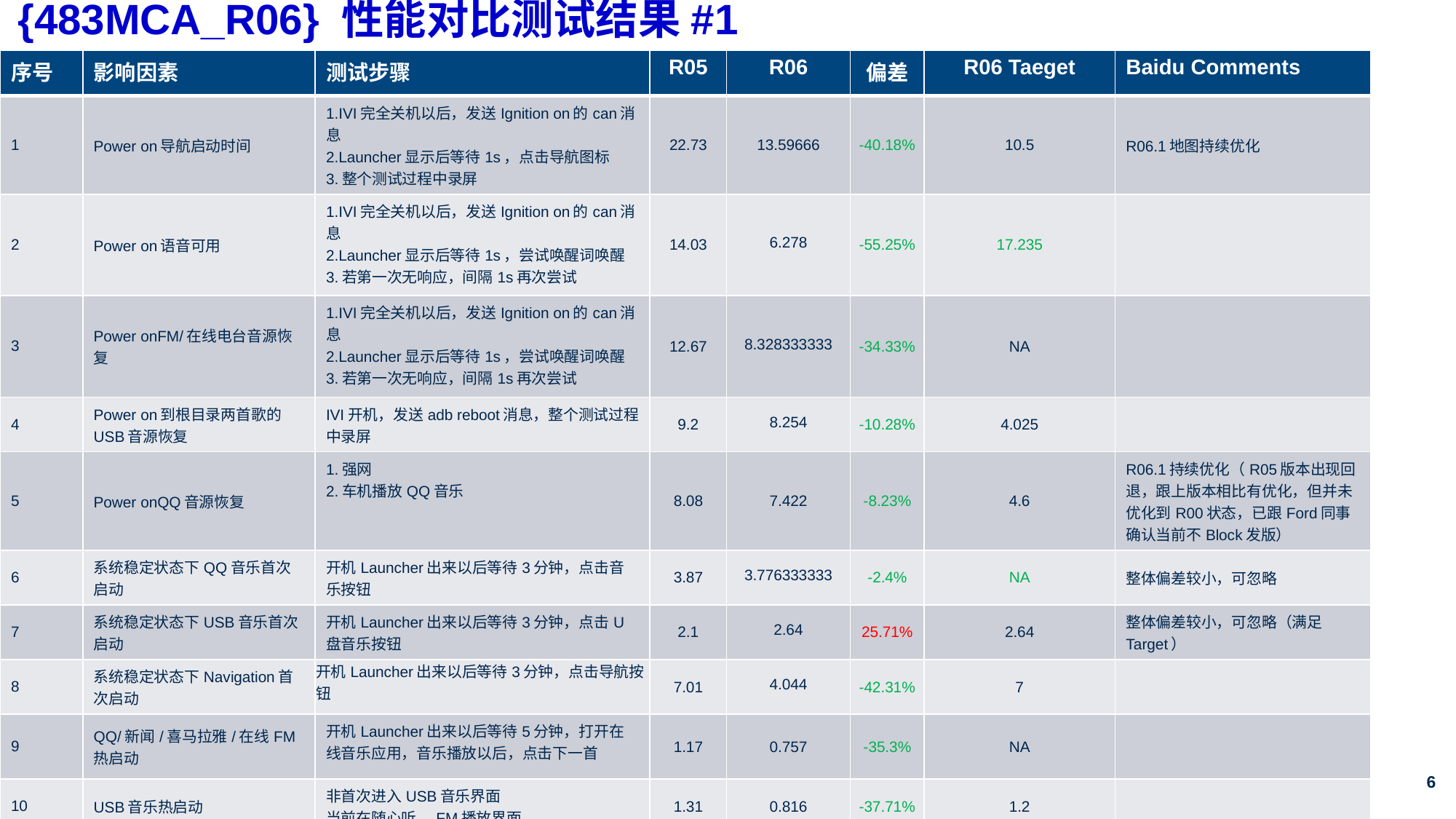

# {483MCA_R06} 性能对比测试结果#1
| 序号 | 影响因素 | 测试步骤 | R05 | R06 | 偏差 | R06 Taeget | Baidu Comments |
| --- | --- | --- | --- | --- | --- | --- | --- |
| 1 | Power on导航启动时间 | 1.IVI完全关机以后，发送Ignition on的can消息 2.Launcher显示后等待1s，点击导航图标 3.整个测试过程中录屏 | 22.73 | 13.59666 | -40.18% | 10.5 | R06.1地图持续优化 |
| 2 | Power on语音可用 | 1.IVI完全关机以后，发送Ignition on的can消息 2.Launcher显示后等待1s，尝试唤醒词唤醒 3.若第一次无响应，间隔1s再次尝试 | 14.03 | 6.278 | -55.25% | 17.235 |  |
| 3 | Power onFM/在线电台音源恢复 | 1.IVI完全关机以后，发送Ignition on的can消息 2.Launcher显示后等待1s，尝试唤醒词唤醒 3.若第一次无响应，间隔1s再次尝试 | 12.67 | 8.328333333 | -34.33% | NA |  |
| 4 | Power on到根目录两首歌的USB音源恢复 | IVI开机，发送adb reboot消息，整个测试过程中录屏 | 9.2 | 8.254 | -10.28% | 4.025 |  |
| 5 | Power onQQ音源恢复 | 1.强网 2.车机播放QQ音乐 | 8.08 | 7.422 | -8.23% | 4.6 | R06.1持续优化（R05版本出现回退，跟上版本相比有优化，但并未优化到R00状态，已跟Ford同事确认当前不Block发版） |
| 6 | 系统稳定状态下QQ音乐首次启动 | 开机Launcher出来以后等待3分钟，点击音乐按钮 | 3.87 | 3.776333333 | -2.4% | NA | 整体偏差较小，可忽略 |
| 7 | 系统稳定状态下USB音乐首次启动 | 开机Launcher出来以后等待3分钟，点击U盘音乐按钮 | 2.1 | 2.64 | 25.71% | 2.64 | 整体偏差较小，可忽略（满足Target） |
| 8 | 系统稳定状态下Navigation首次启动 | 开机Launcher出来以后等待3分钟，点击导航按钮 | 7.01 | 4.044 | -42.31% | 7 |  |
| 9 | QQ/新闻/喜马拉雅/在线FM热启动 | 开机Launcher出来以后等待5分钟，打开在线音乐应用，音乐播放以后，点击下一首 | 1.17 | 0.757 | -35.3% | NA |  |
| 10 | USB音乐热启动 | 非首次进入USB音乐界面 当前在随心听，FM播放界面 | 1.31 | 0.816 | -37.71% | 1.2 |  |
| 11 | Navigation热启动 | 系统稳定以后打开导航，输入目的地，完成路径规划后，再回到首页，再次打开导航应用 | 0.47 | 0.768 | 63.4% | 1.2 | 整体偏差较小，可忽略（满足Target） |